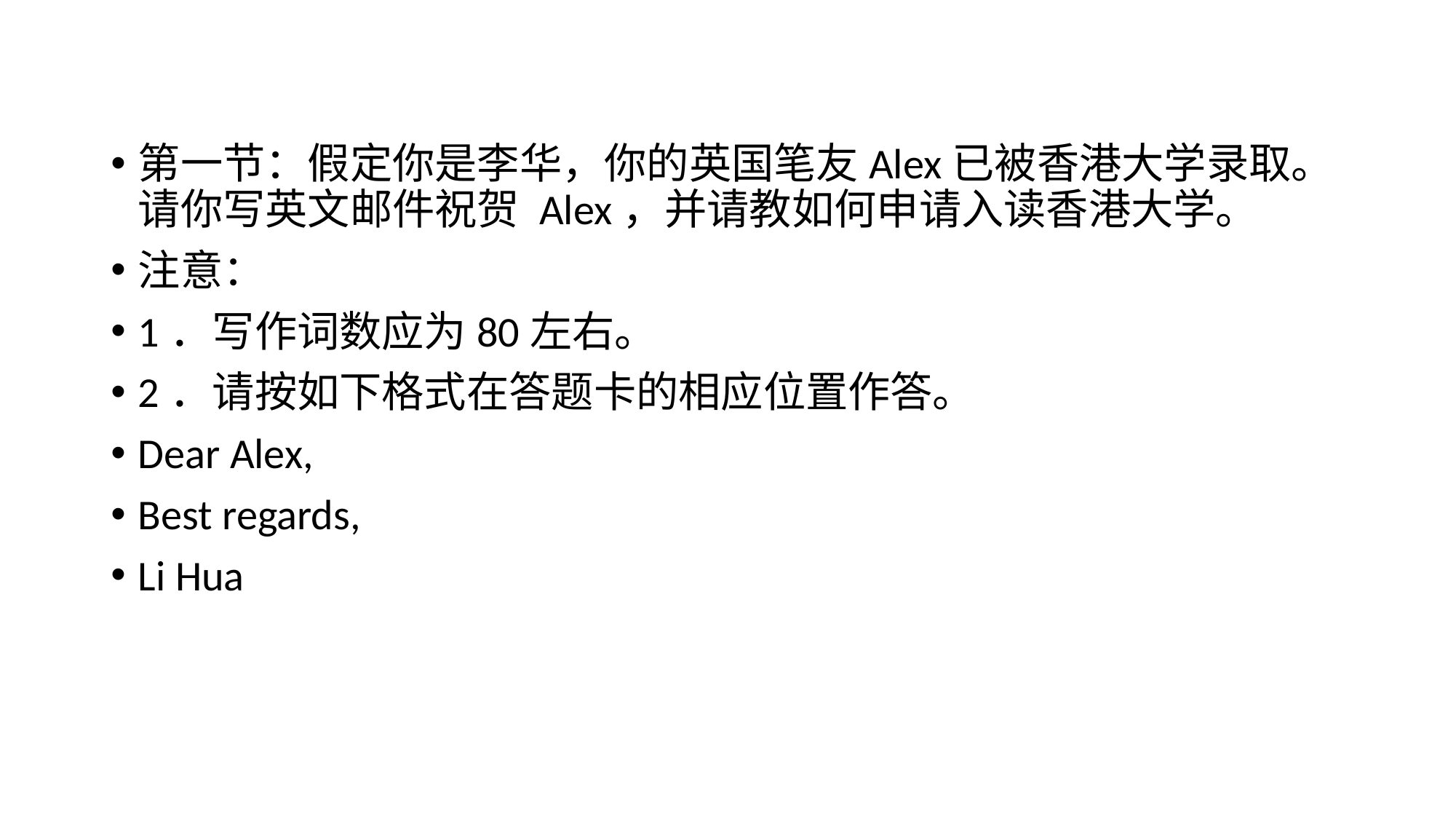

第一节：假定你是李华，你的英国笔友Alex已被香港大学录取。请你写英文邮件祝贺 Alex，并请教如何申请入读香港大学。
注意：
1．写作词数应为80左右。
2．请按如下格式在答题卡的相应位置作答。
Dear Alex,
Best regards,
Li Hua